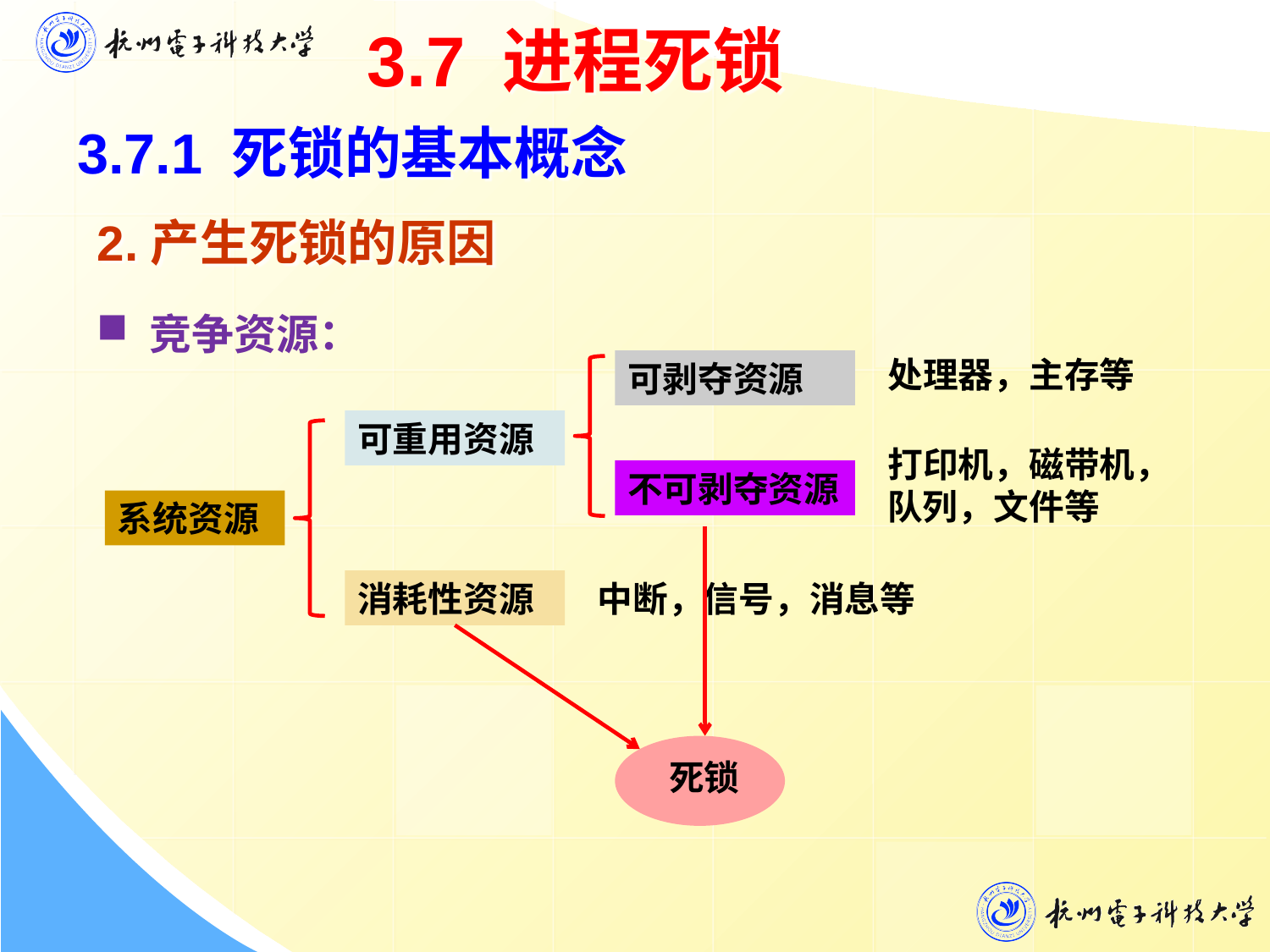

3.7 进程死锁
3.7.1 死锁的基本概念
2.产生死锁的原因
 竞争资源：
处理器，主存等
可剥夺资源

可重用资源

打印机，磁带机，队列，文件等
不可剥夺资源
系统资源
消耗性资源
中断，信号，消息等
 死锁